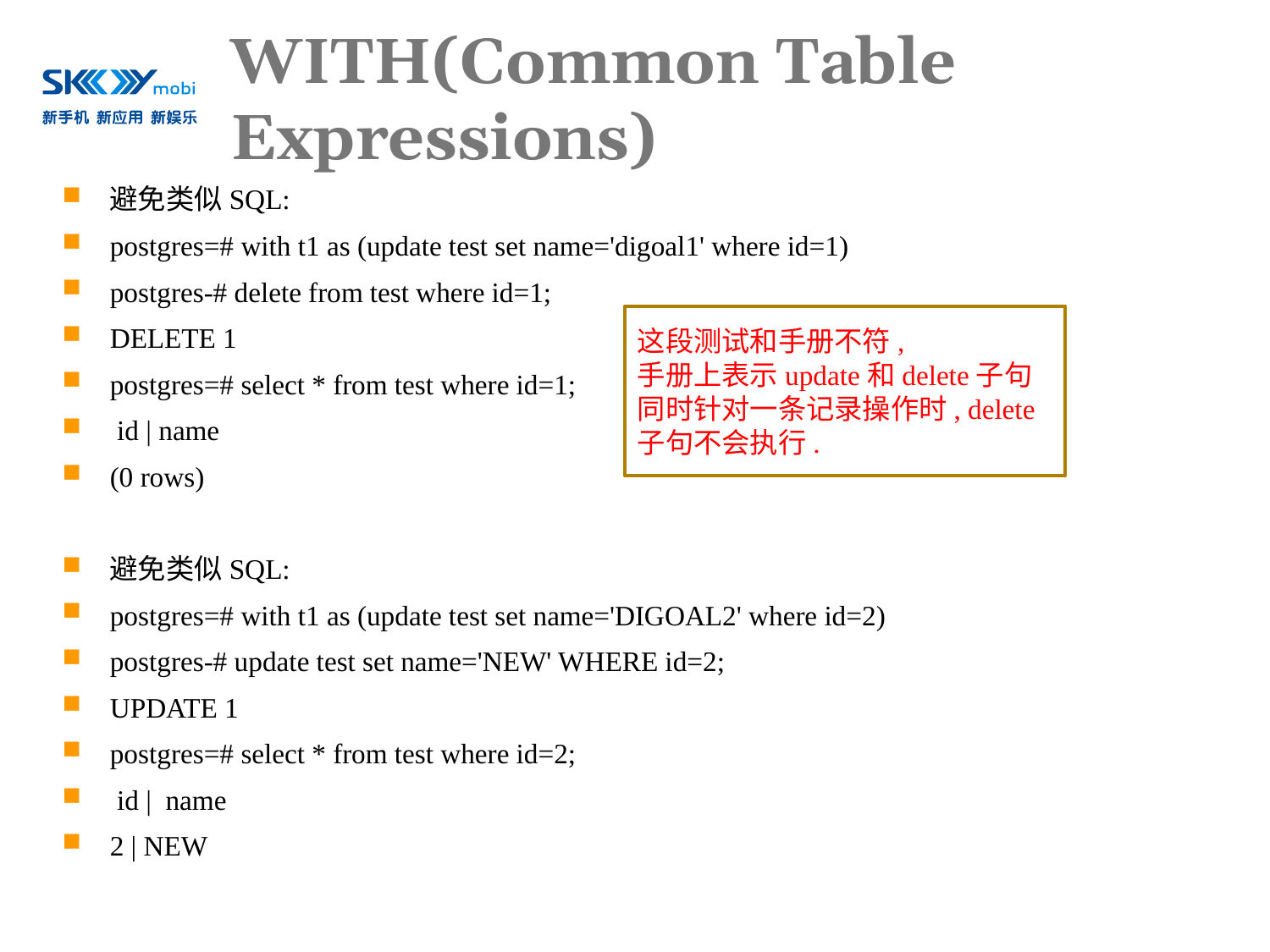

# WITH(Common Table Expressions)
避免类似SQL:
postgres=# with t1 as (update test set name='digoal1' where id=1)
postgres-# delete from test where id=1;
DELETE 1
postgres=# select * from test where id=1;
 id | name
(0 rows)

避免类似SQL:
postgres=# with t1 as (update test set name='DIGOAL2' where id=2)
postgres-# update test set name='NEW' WHERE id=2;
UPDATE 1
postgres=# select * from test where id=2;
 id |  name
2 | NEW

这段测试和手册不符,
手册上表示update和delete子句同时针对一条记录操作时, delete子句不会执行.